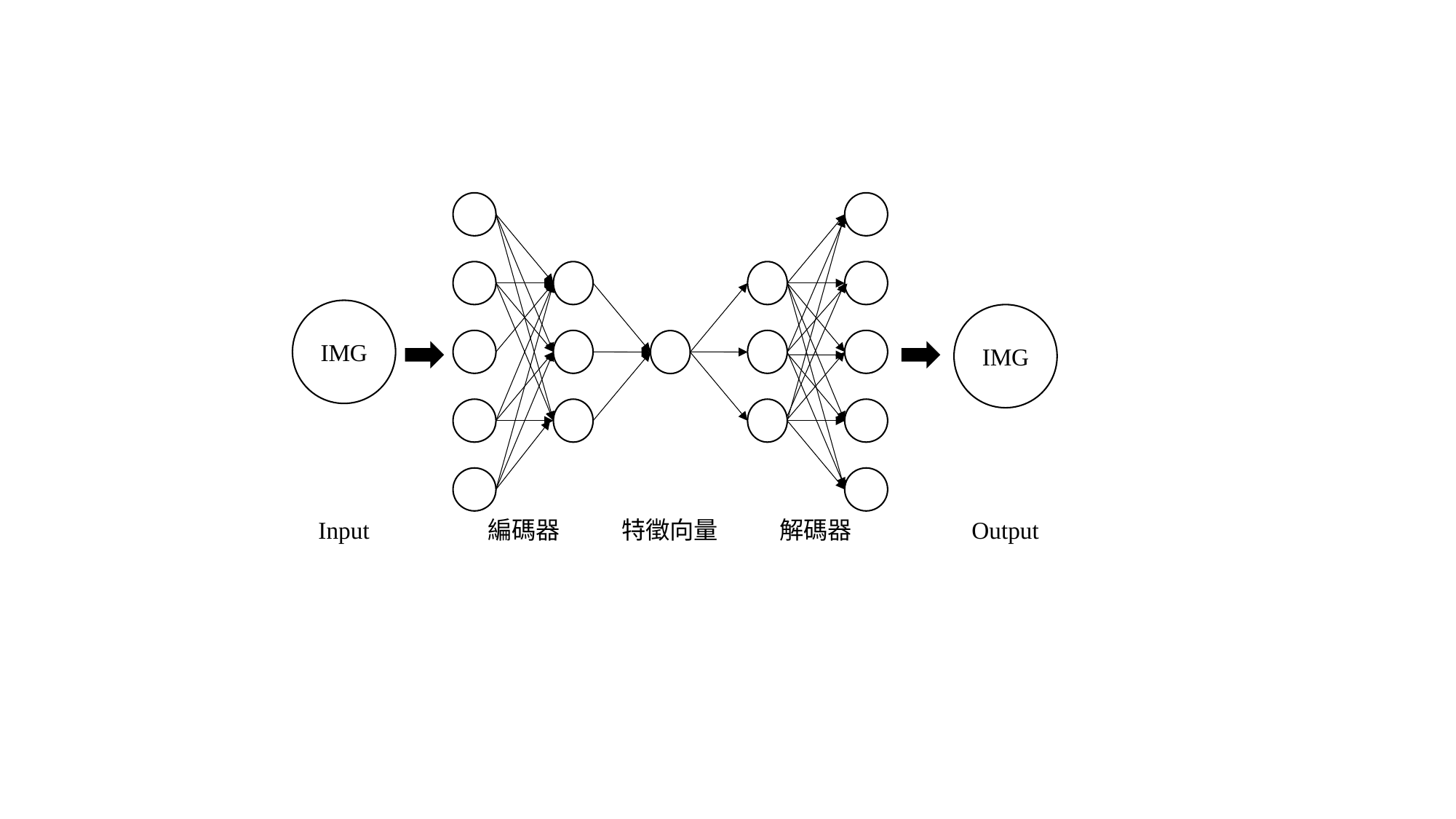

IMG
IMG

Input
編碼器
特徵向量
解碼器
Output